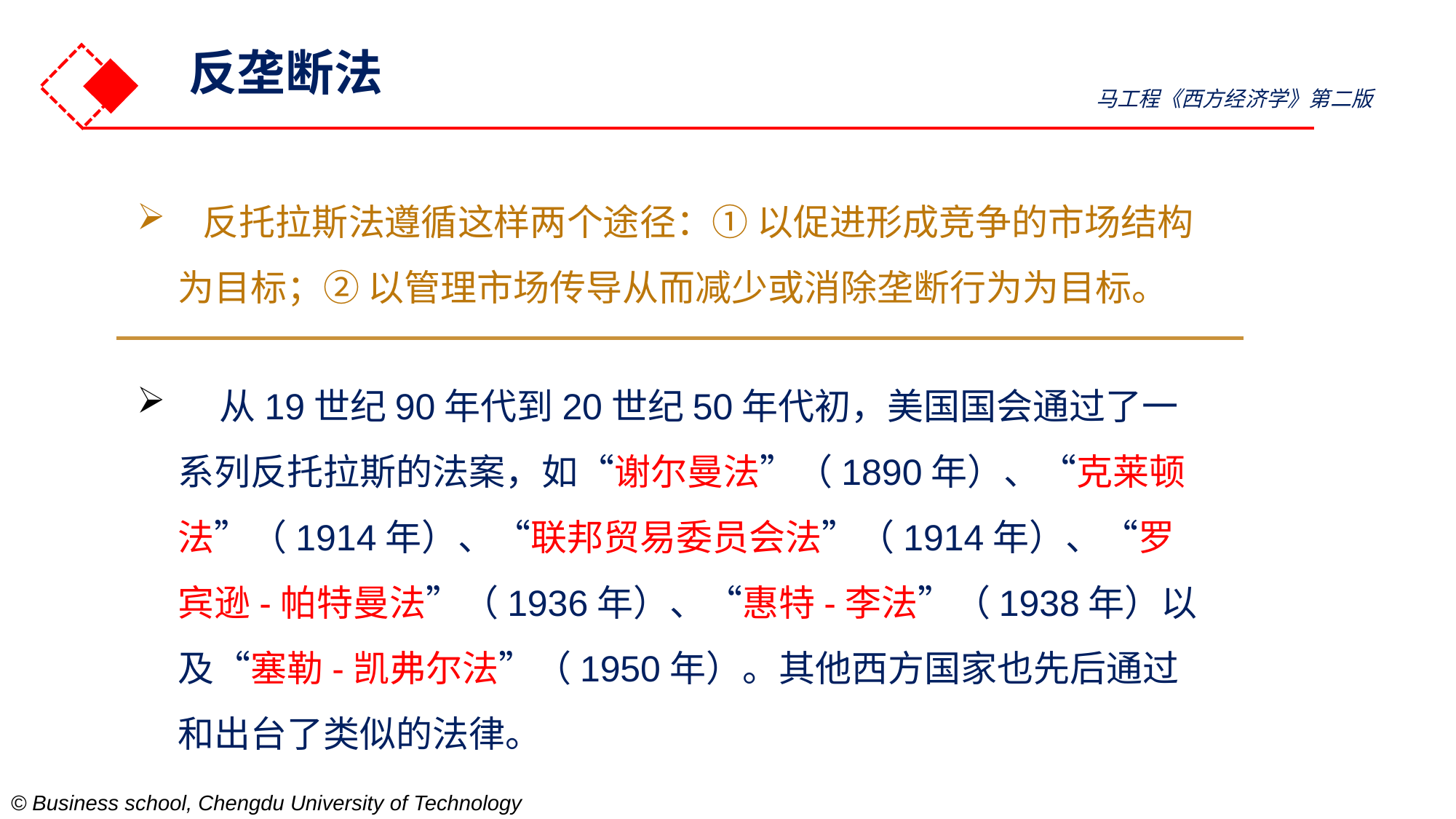

反垄断法

马工程《西方经济学》第二版
  反托拉斯法遵循这样两个途径：① 以促进形成竞争的市场结构为目标；② 以管理市场传导从而减少或消除垄断行为为目标。
    从19世纪90年代到20世纪50年代初，美国国会通过了一系列反托拉斯的法案，如“谢尔曼法”（1890年）、“克莱顿法”（1914年）、“联邦贸易委员会法”（1914年）、“罗宾逊-帕特曼法”（1936年）、“惠特-李法”（1938年）以及“塞勒-凯弗尔法”（1950年）。其他西方国家也先后通过和出台了类似的法律。